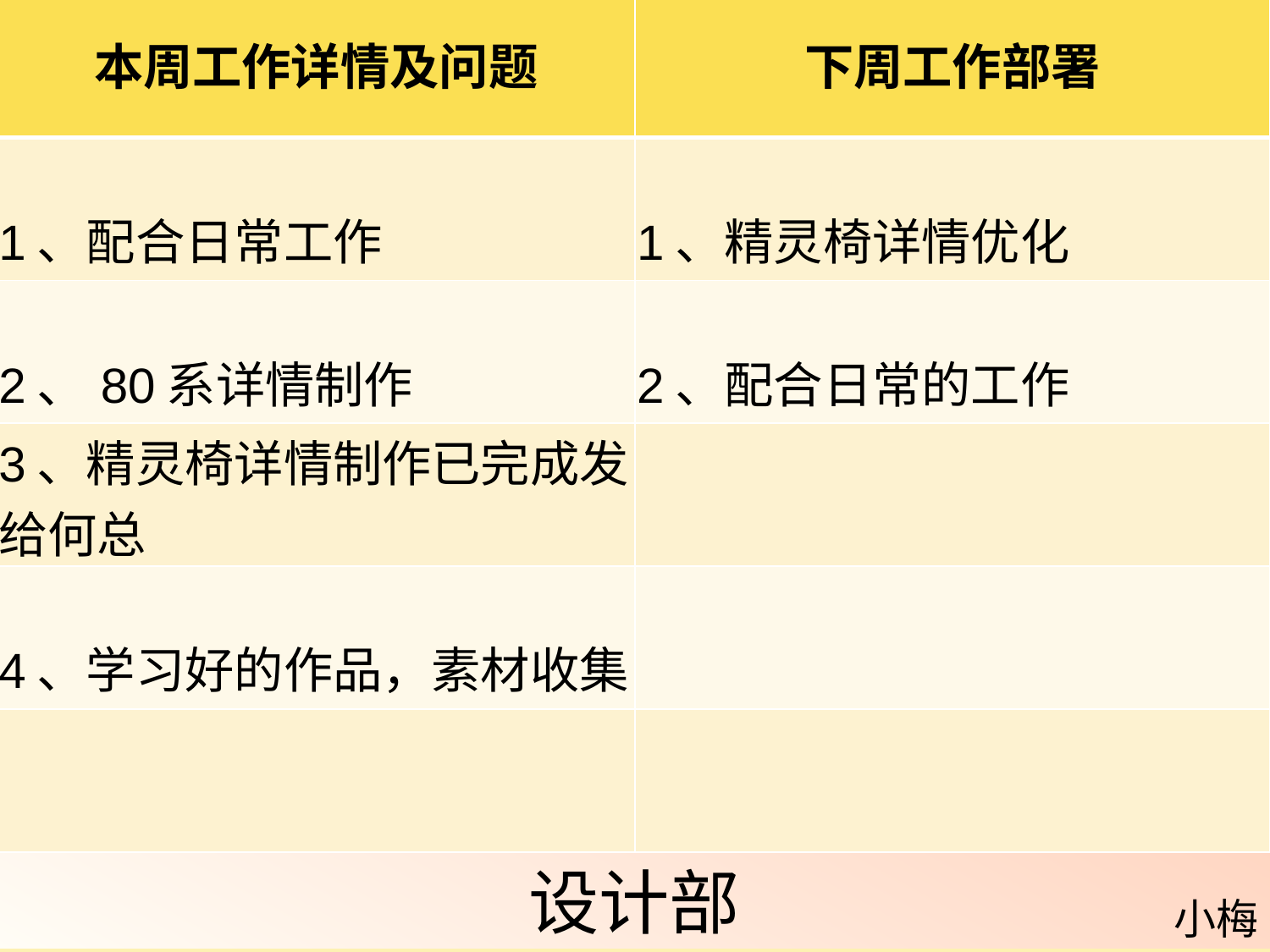

| 本周工作详情及问题 | 下周工作部署 |
| --- | --- |
| 1、配合日常工作 | 1、精灵椅详情优化 |
| 2、80系详情制作 | 2、配合日常的工作 |
| 3、精灵椅详情制作已完成发给何总 |  |
| 4、学习好的作品，素材收集 |  |
|  |  |
设计部
小梅